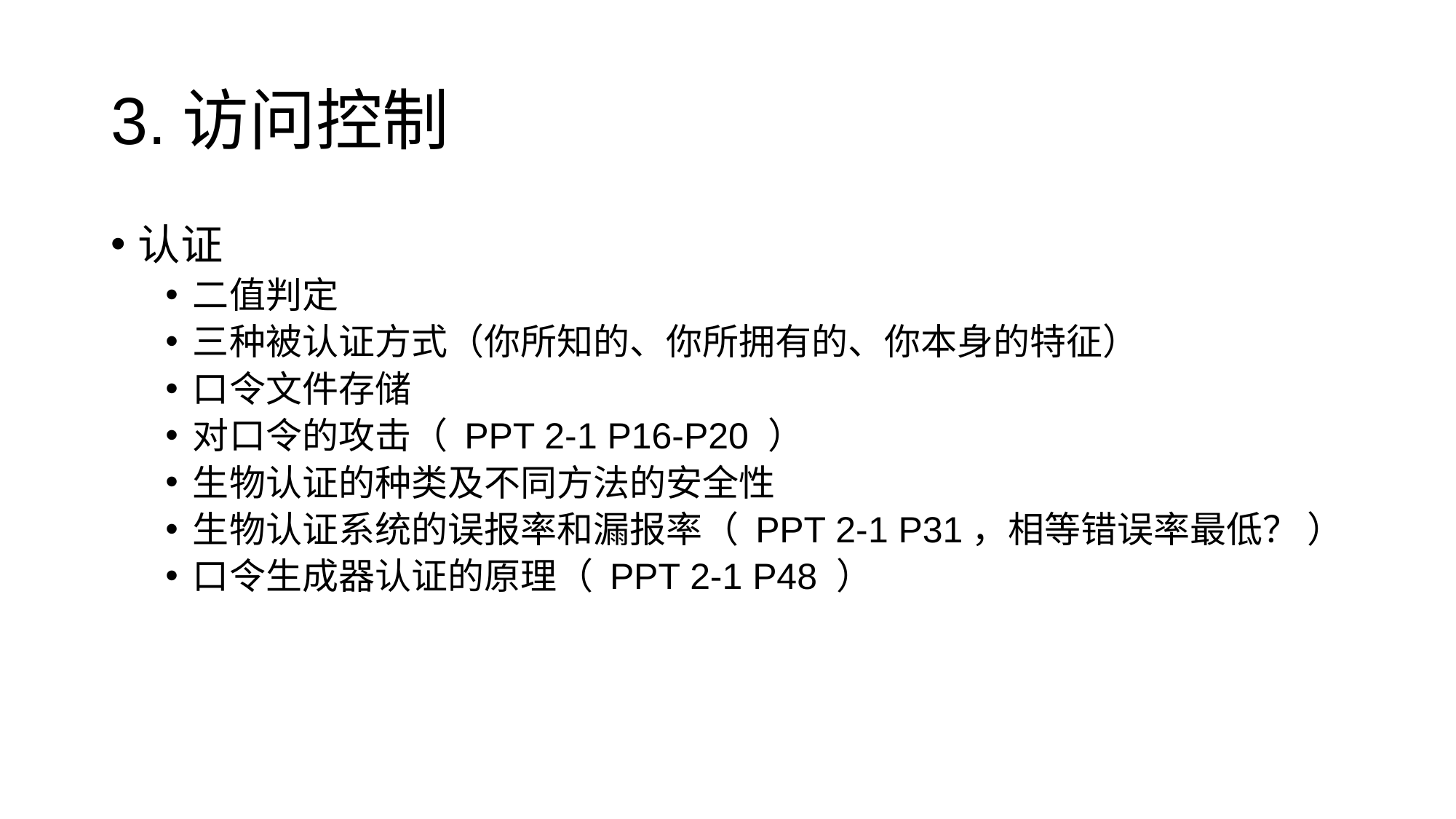

# 3.访问控制
认证
二值判定
三种被认证方式（你所知的、你所拥有的、你本身的特征）
口令文件存储
对口令的攻击（ PPT 2-1 P16-P20 ）
生物认证的种类及不同方法的安全性
生物认证系统的误报率和漏报率（ PPT 2-1 P31，相等错误率最低？ ）
口令生成器认证的原理（ PPT 2-1 P48 ）